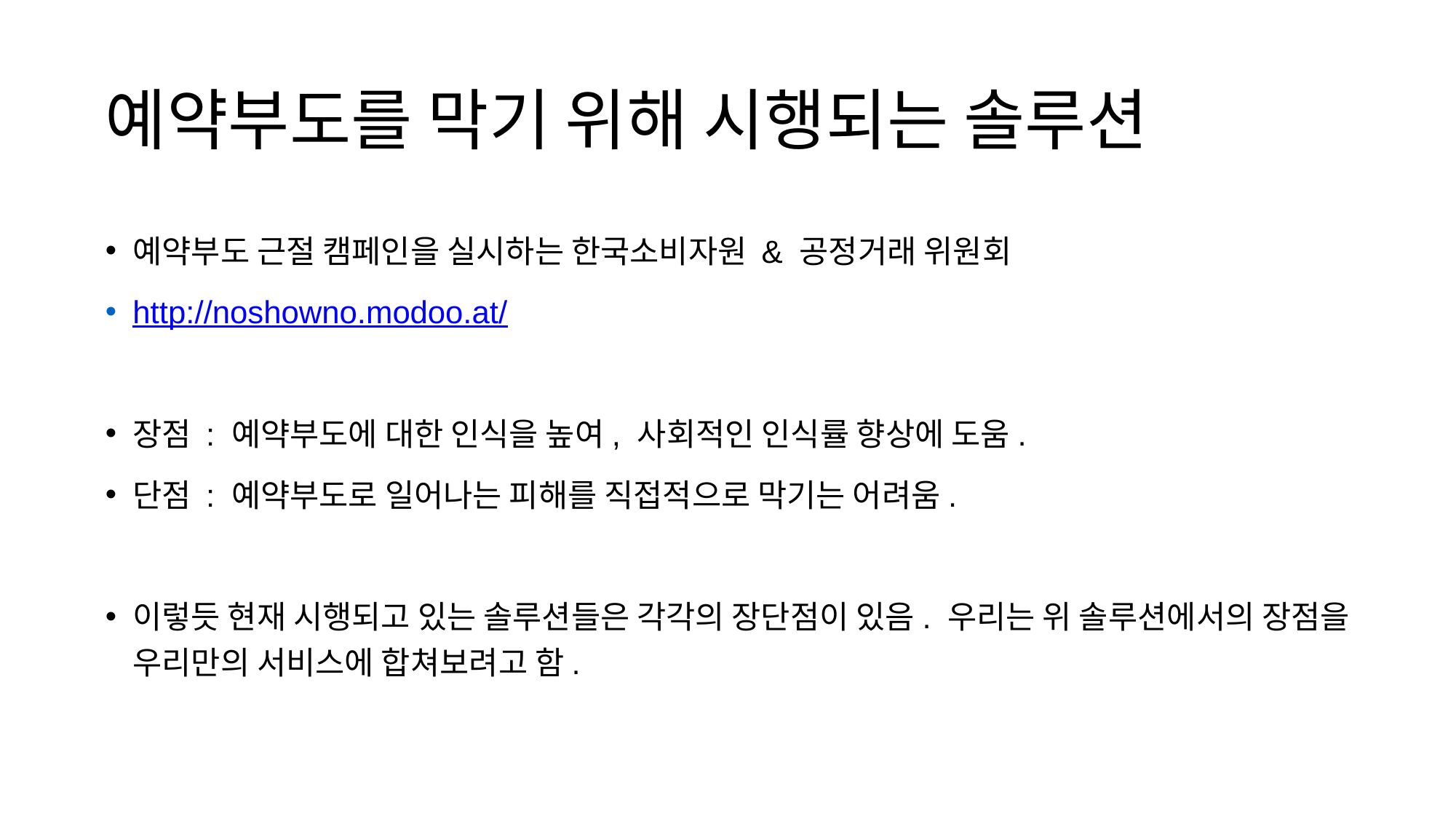

# 예약부도를 막기 위해 시행되는 솔루션
예약부도 근절 캠페인을 실시하는 한국소비자원 & 공정거래 위원회
http://noshowno.modoo.at/

장점 : 예약부도에 대한 인식을 높여, 사회적인 인식률 향상에 도움.
단점 : 예약부도로 일어나는 피해를 직접적으로 막기는 어려움.

이렇듯 현재 시행되고 있는 솔루션들은 각각의 장단점이 있음. 우리는 위 솔루션에서의 장점을 우리만의 서비스에 합쳐보려고 함.